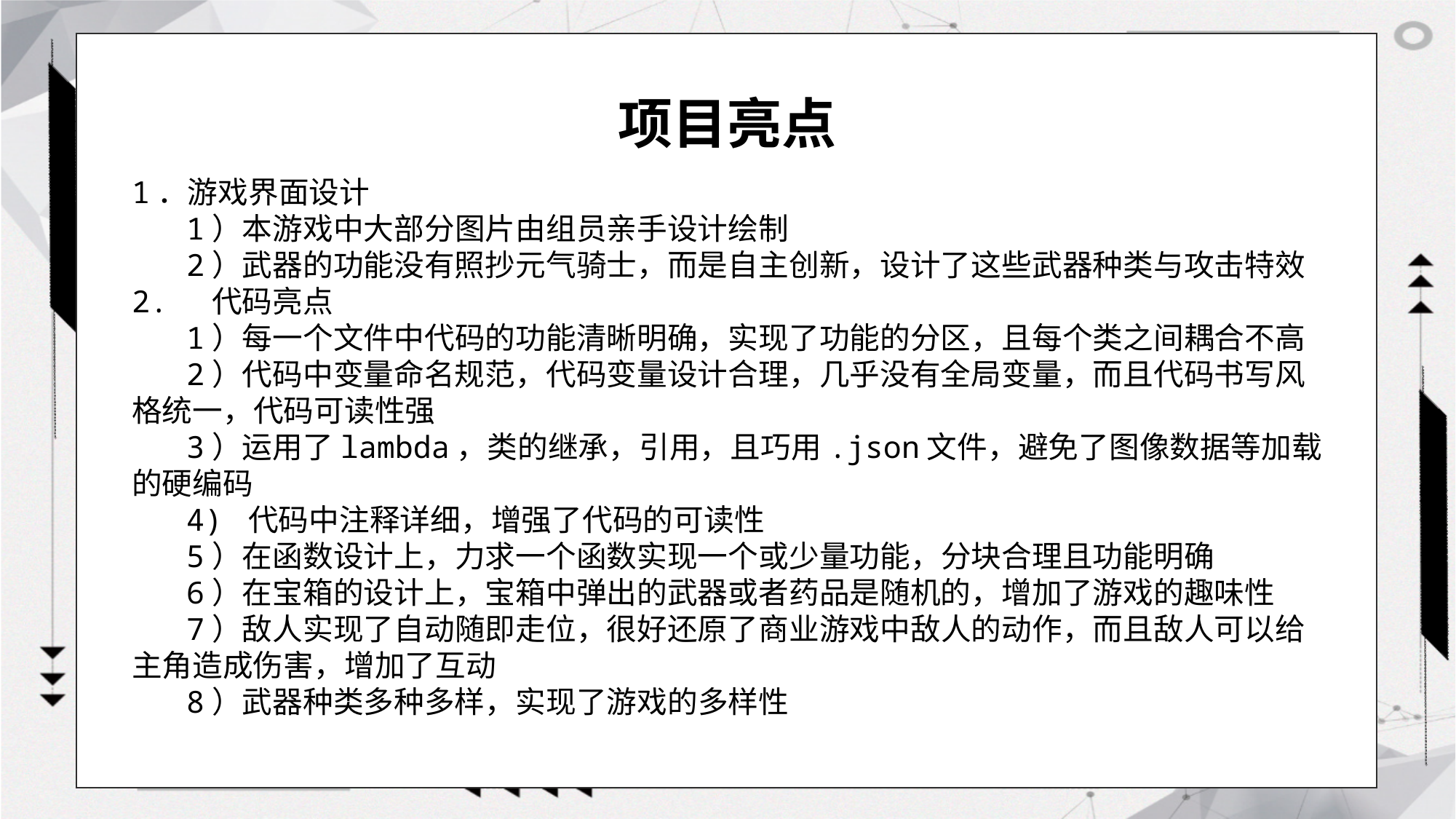

项目亮点
1．游戏界面设计
   1）本游戏中大部分图片由组员亲手设计绘制
   2）武器的功能没有照抄元气骑士，而是自主创新，设计了这些武器种类与攻击特效
2.  代码亮点
   1）每一个文件中代码的功能清晰明确，实现了功能的分区，且每个类之间耦合不高
   2）代码中变量命名规范，代码变量设计合理，几乎没有全局变量，而且代码书写风格统一，代码可读性强
   3）运用了lambda，类的继承，引用，且巧用.json文件，避免了图像数据等加载的硬编码
   4) 代码中注释详细，增强了代码的可读性
   5）在函数设计上，力求一个函数实现一个或少量功能，分块合理且功能明确
   6）在宝箱的设计上，宝箱中弹出的武器或者药品是随机的，增加了游戏的趣味性
   7）敌人实现了自动随即走位，很好还原了商业游戏中敌人的动作，而且敌人可以给主角造成伤害，增加了互动
   8）武器种类多种多样，实现了游戏的多样性